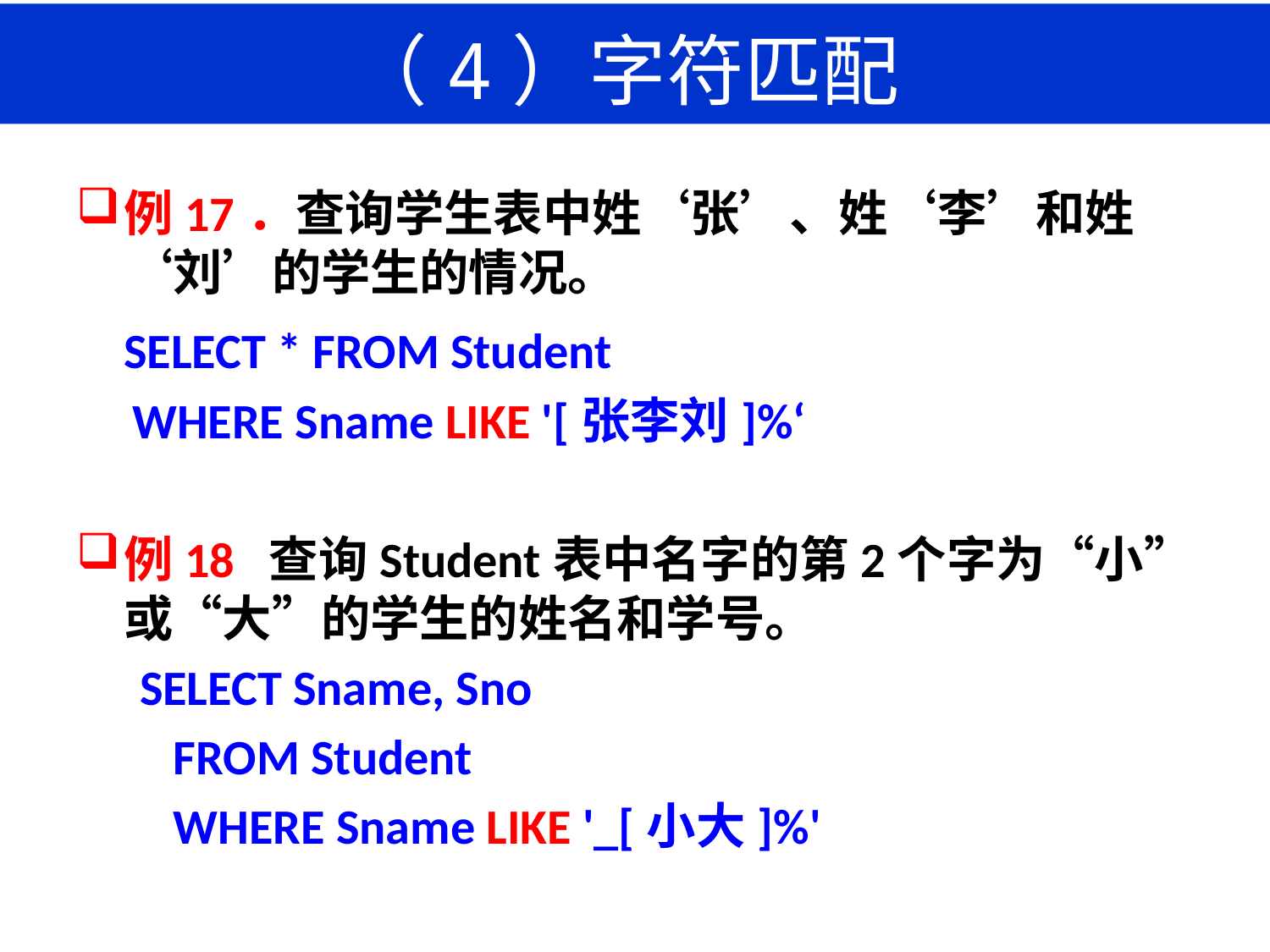

# （4）字符匹配
例17．查询学生表中姓‘张’、姓‘李’和姓‘刘’的学生的情况。
	SELECT * FROM Student
     WHERE Sname LIKE '[张李刘]%‘

例18  查询Student表中名字的第2个字为“小”或“大”的学生的姓名和学号。
SELECT Sname, Sno
   FROM Student
   WHERE Sname LIKE '_[小大]%'